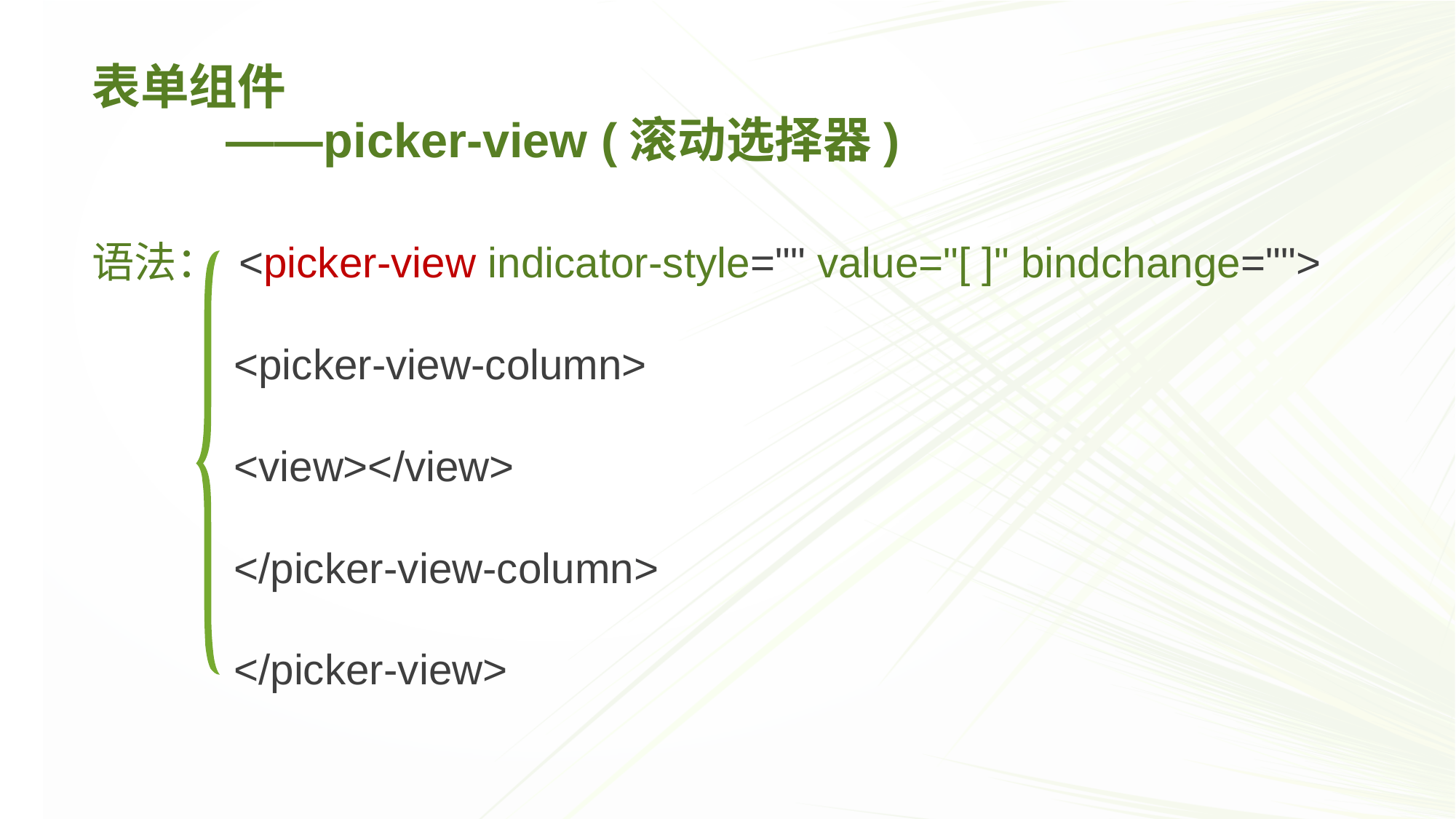

语法： <picker-view indicator-style="" value="[ ]" bindchange="">
            <picker-view-column>
            <view></view>
            </picker-view-column>
            </picker-view>
表单组件
          ——picker-view (滚动选择器)